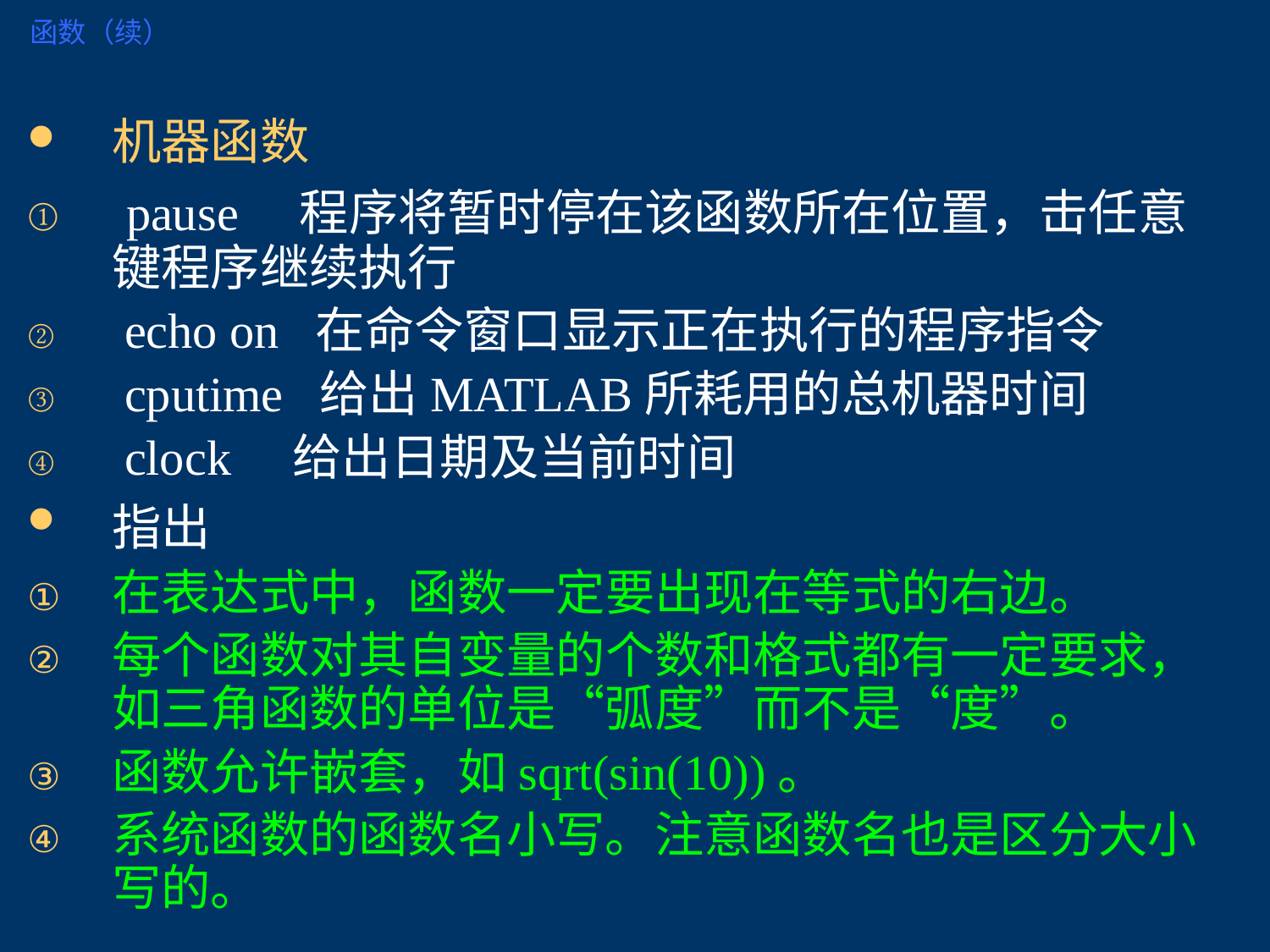

函数（续）
机器函数
 pause    程序将暂时停在该函数所在位置，击任意键程序继续执行
 echo on  在命令窗口显示正在执行的程序指令
 cputime  给出MATLAB所耗用的总机器时间
 clock    给出日期及当前时间
指出
在表达式中，函数一定要出现在等式的右边。
每个函数对其自变量的个数和格式都有一定要求，如三角函数的单位是“弧度”而不是“度”。
函数允许嵌套，如sqrt(sin(10))。
系统函数的函数名小写。注意函数名也是区分大小写的。